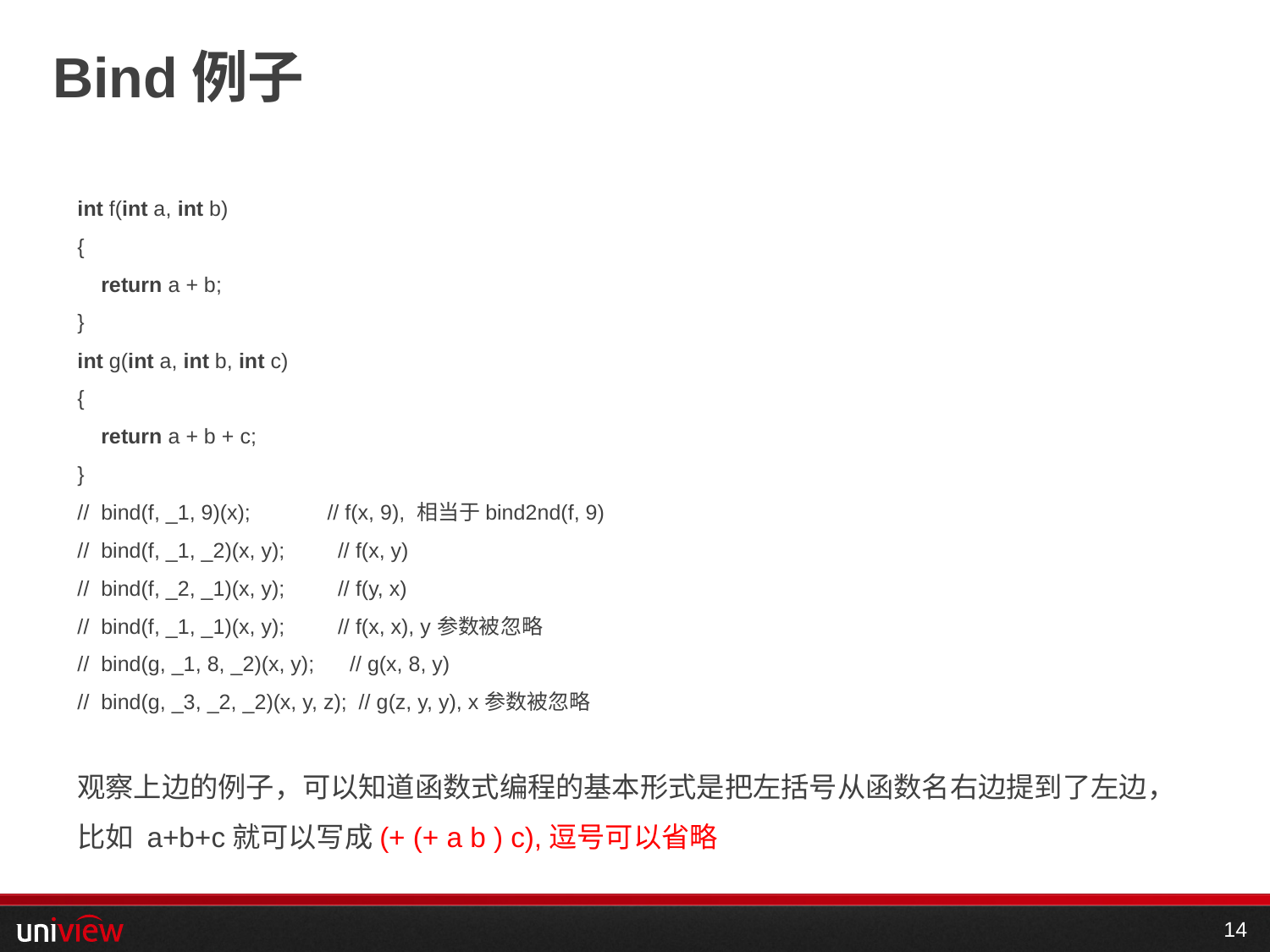

# Bind例子
int f(int a, int b)
{
    return a + b;
}
int g(int a, int b, int c)
{
    return a + b + c;
}
//  bind(f, _1, 9)(x);             // f(x, 9), 相当于bind2nd(f, 9)
//  bind(f, _1, _2)(x, y);         // f(x, y)
//  bind(f, _2, _1)(x, y);         // f(y, x)
//  bind(f, _1, _1)(x, y);         // f(x, x), y参数被忽略
//  bind(g, _1, 8, _2)(x, y);      // g(x, 8, y)
//  bind(g, _3, _2, _2)(x, y, z);  // g(z, y, y), x参数被忽略

观察上边的例子，可以知道函数式编程的基本形式是把左括号从函数名右边提到了左边，比如 a+b+c就可以写成(+ (+ a b ) c),逗号可以省略